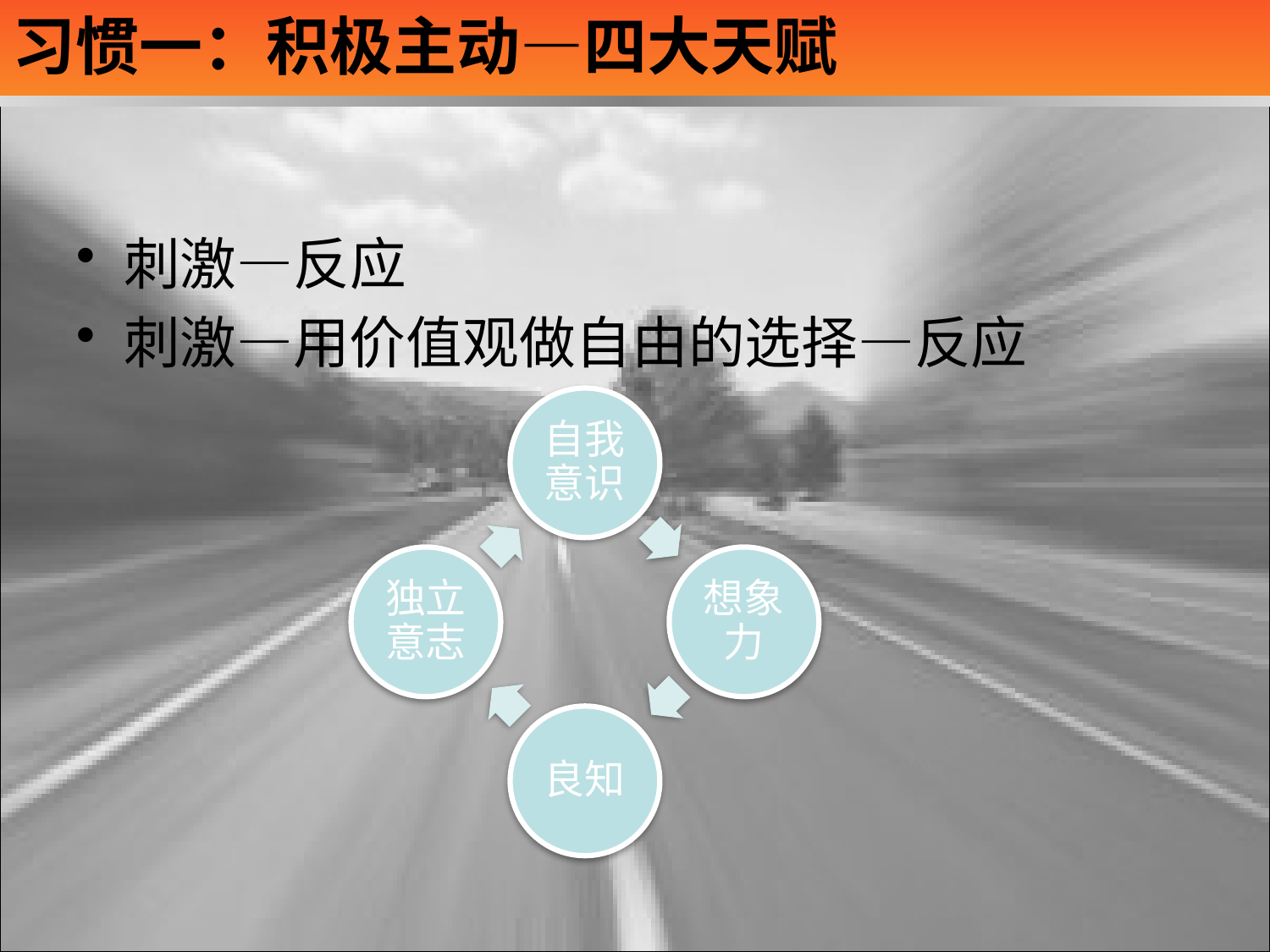

# 习惯一：积极主动—四大天赋
刺激—反应
刺激—用价值观做自由的选择—反应

自我意识

想象力

良知

独立意志